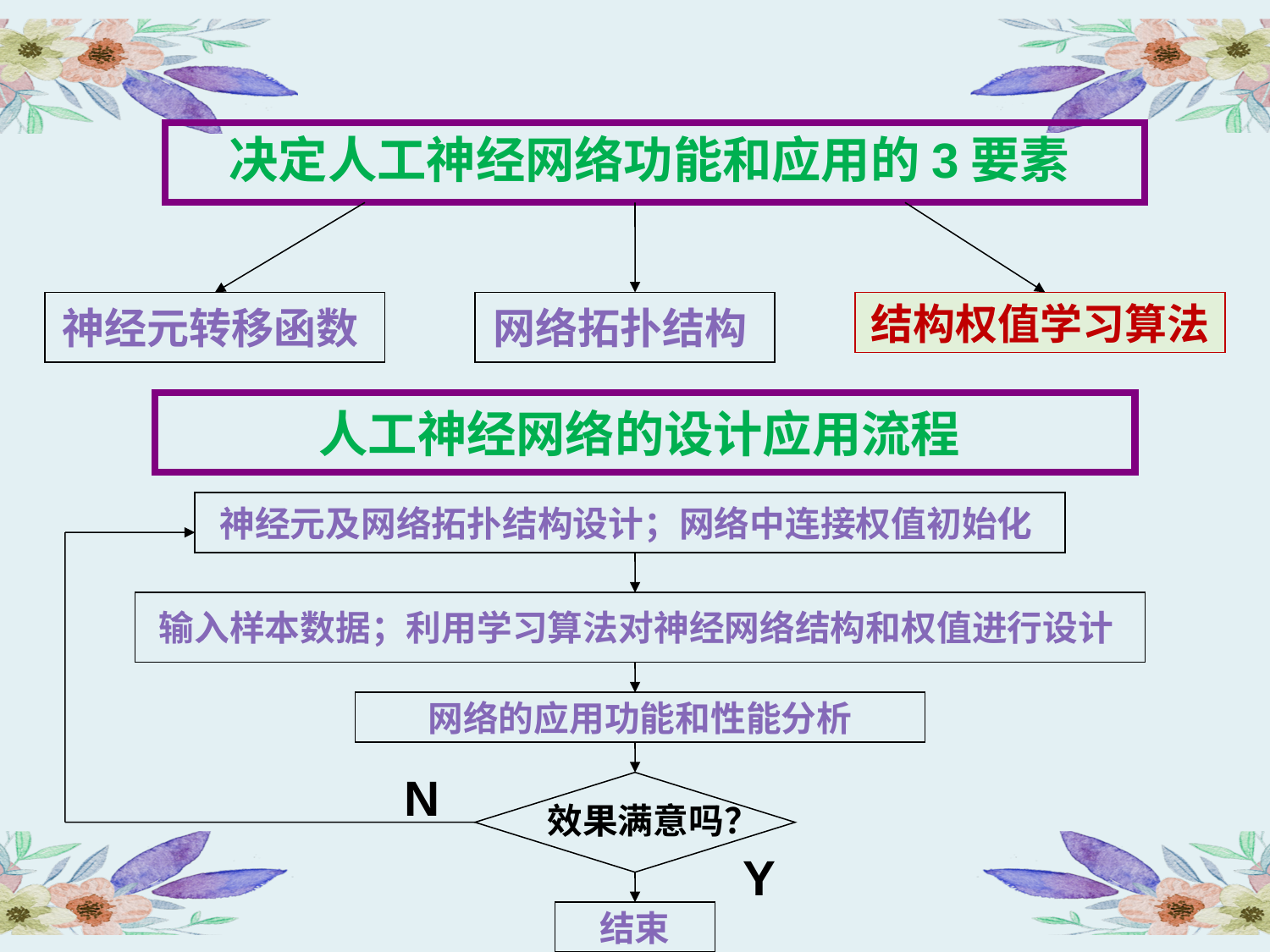

# 决定人工神经网络功能和应用的3要素

神经元转移函数
网络拓扑结构
结构权值学习算法
人工神经网络的设计应用流程
神经元及网络拓扑结构设计；网络中连接权值初始化

输入样本数据；利用学习算法对神经网络结构和权值进行设计

网络的应用功能和性能分析

N

效果满意吗？

Y

结束